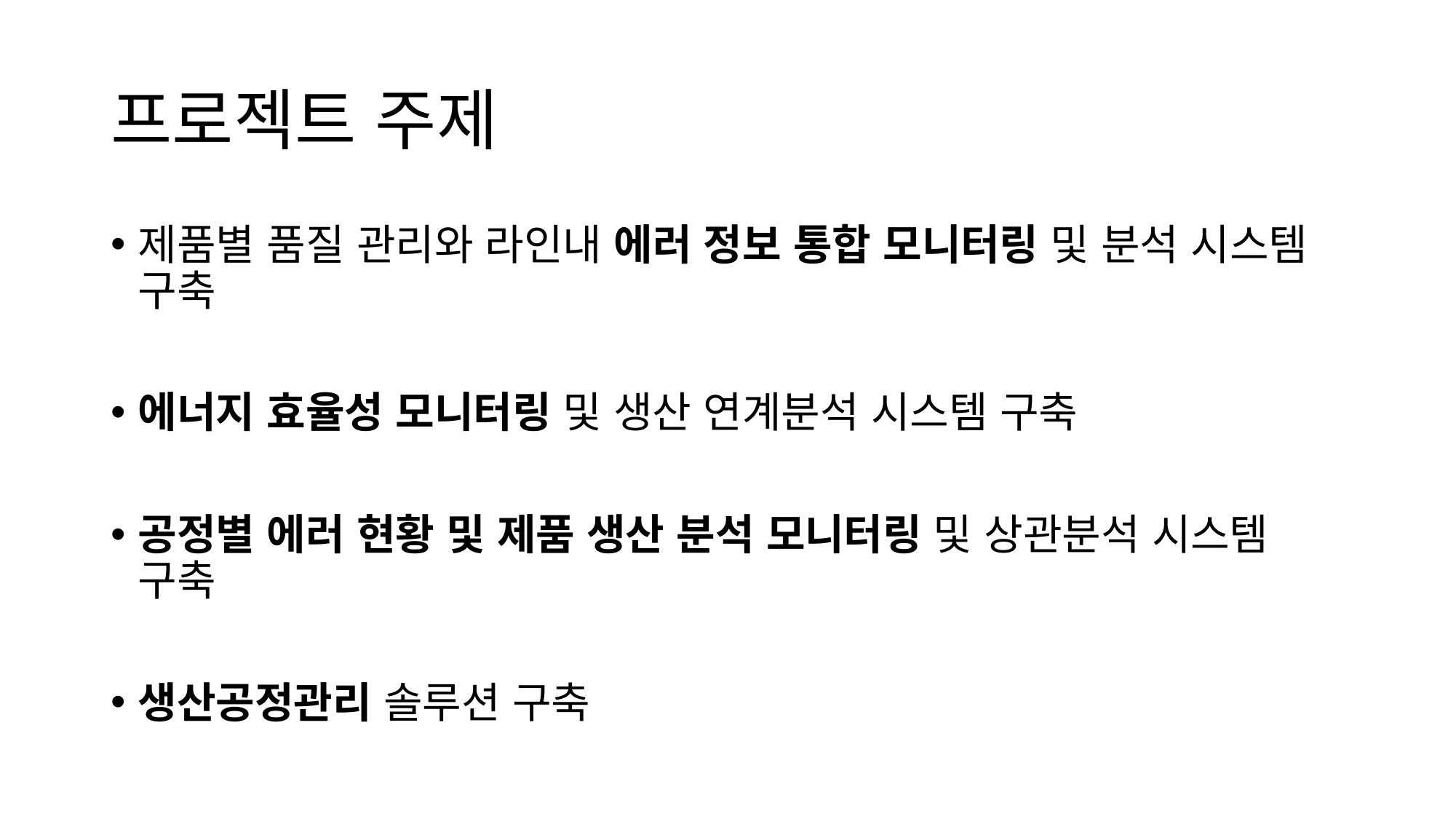

# 프로젝트 주제
제품별 품질 관리와 라인내 에러 정보 통합 모니터링 및 분석 시스템 구축

에너지 효율성 모니터링 및 생산 연계분석 시스템 구축

공정별 에러 현황 및 제품 생산 분석 모니터링 및 상관분석 시스템 구축

생산공정관리 솔루션 구축